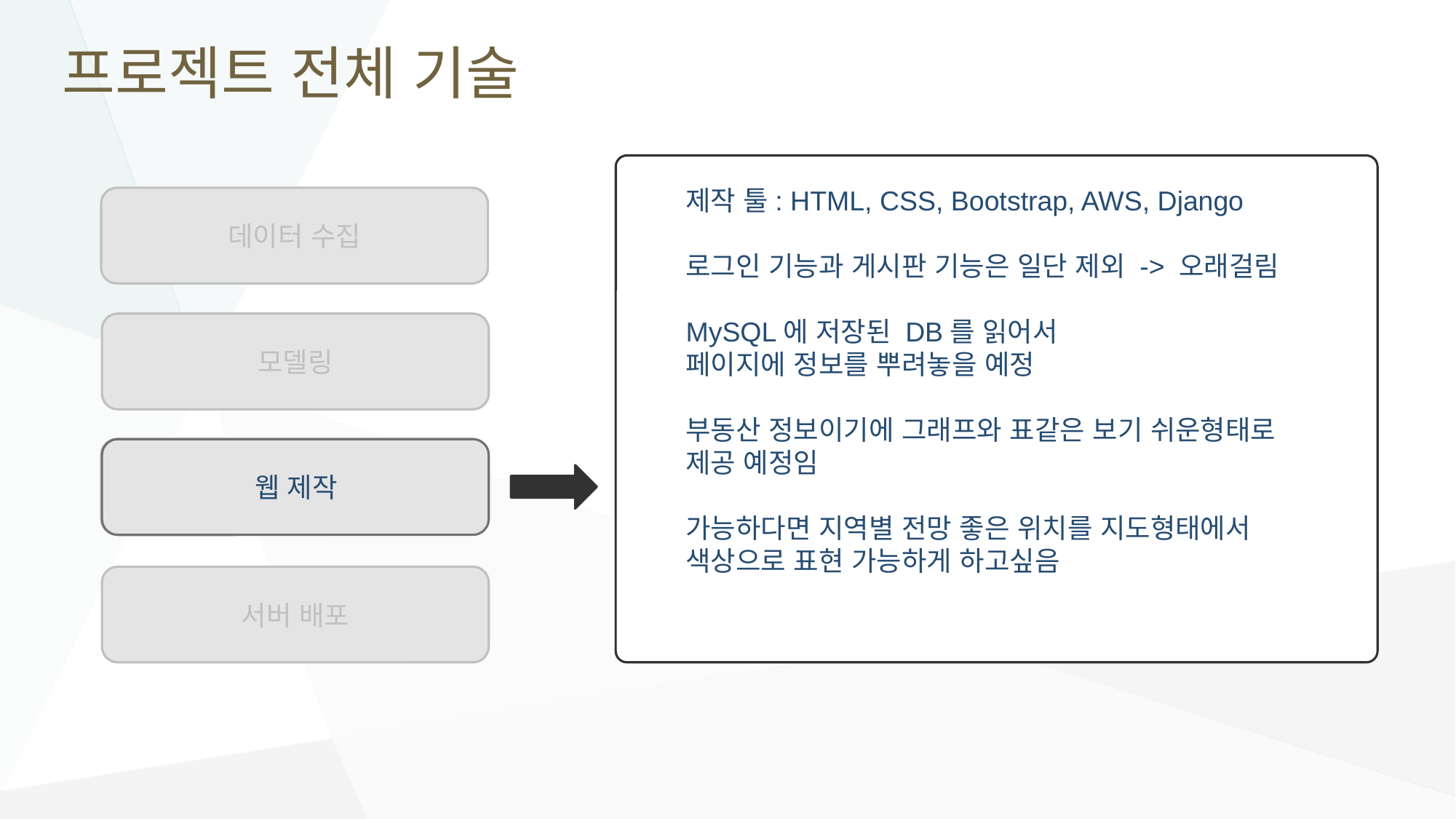

# 프로젝트 전체 기술

제작 툴: HTML, CSS, Bootstrap, AWS, Django

로그인 기능과 게시판 기능은 일단 제외 -> 오래걸림

MySQL에 저장된 DB를 읽어서
페이지에 정보를 뿌려놓을 예정

부동산 정보이기에 그래프와 표같은 보기 쉬운형태로
제공 예정임

가능하다면 지역별 전망 좋은 위치를 지도형태에서
색상으로 표현 가능하게 하고싶음

데이터 수집

모델링

웹 제작
웹 제작

서버 배포